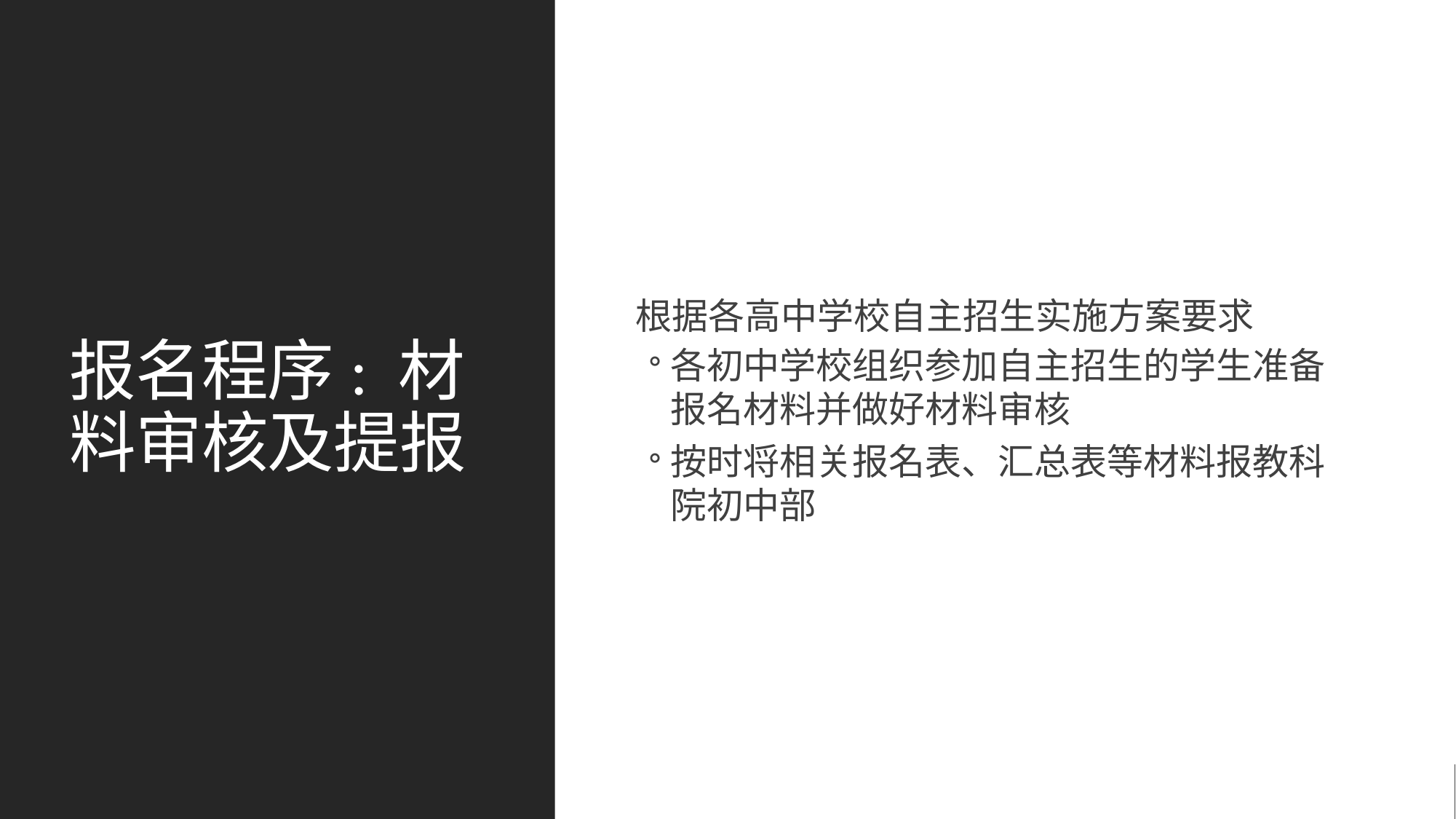

# 报名程序: 材料审核及提报
根据各高中学校自主招生实施方案要求
各初中学校组织参加自主招生的学生准备报名材料并做好材料审核
按时将相关报名表、汇总表等材料报教科院初中部